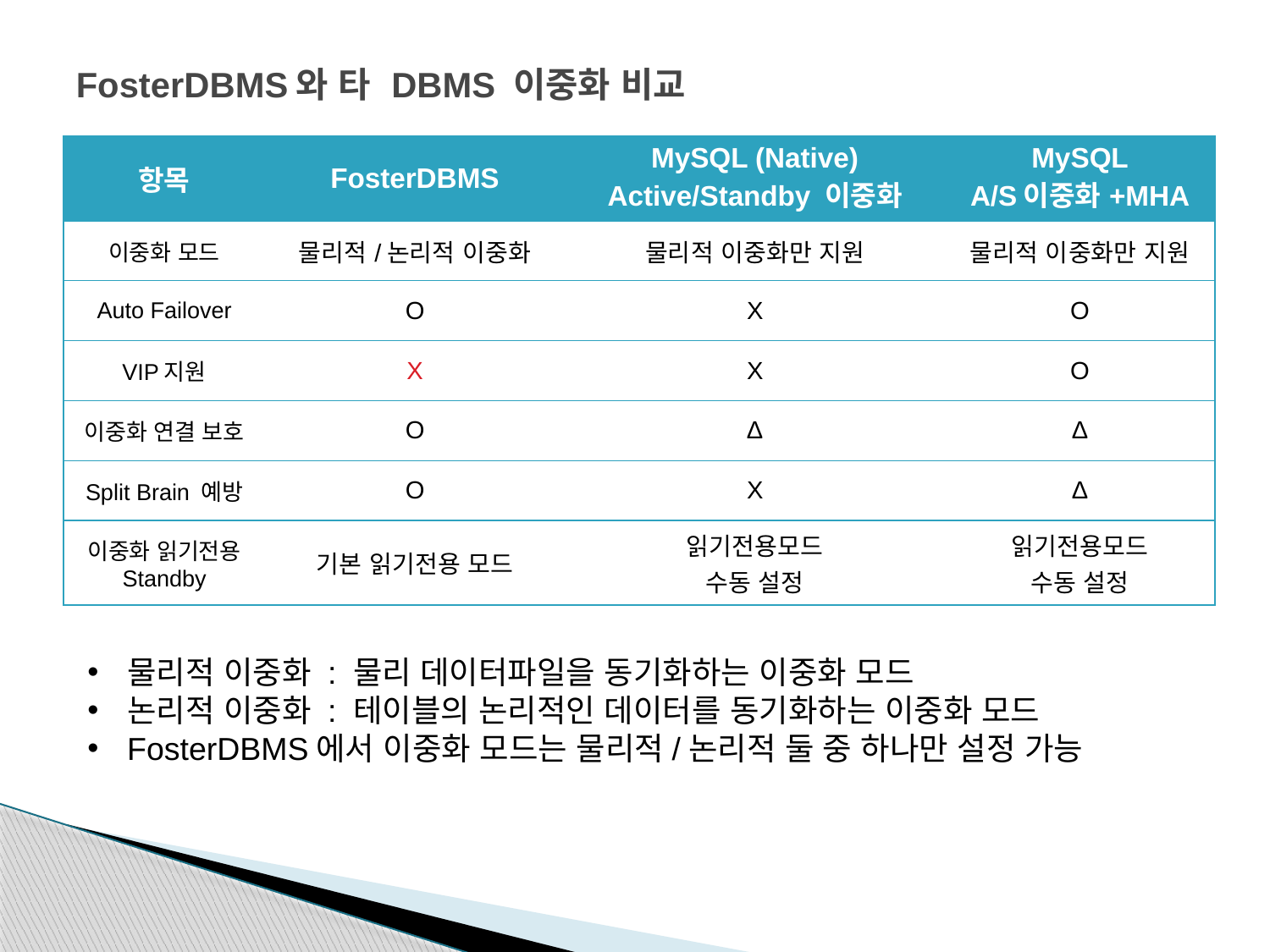

# FosterDBMS와 타 DBMS 이중화 비교
| 항목 | FosterDBMS | MySQL (Native) Active/Standby 이중화 | MySQL A/S이중화+MHA |
| --- | --- | --- | --- |
| 이중화 모드 | 물리적/논리적 이중화 | 물리적 이중화만 지원 | 물리적 이중화만 지원 |
| Auto Failover | O | X | O |
| VIP지원 | X | X | O |
| 이중화 연결 보호 | O | ∆ | ∆ |
| Split Brain 예방 | O | X | ∆ |
| 이중화 읽기전용 Standby | 기본 읽기전용 모드 | 읽기전용모드 수동 설정 | 읽기전용모드 수동 설정 |
물리적 이중화 : 물리 데이터파일을 동기화하는 이중화 모드
논리적 이중화 : 테이블의 논리적인 데이터를 동기화하는 이중화 모드
FosterDBMS에서 이중화 모드는 물리적/논리적 둘 중 하나만 설정 가능